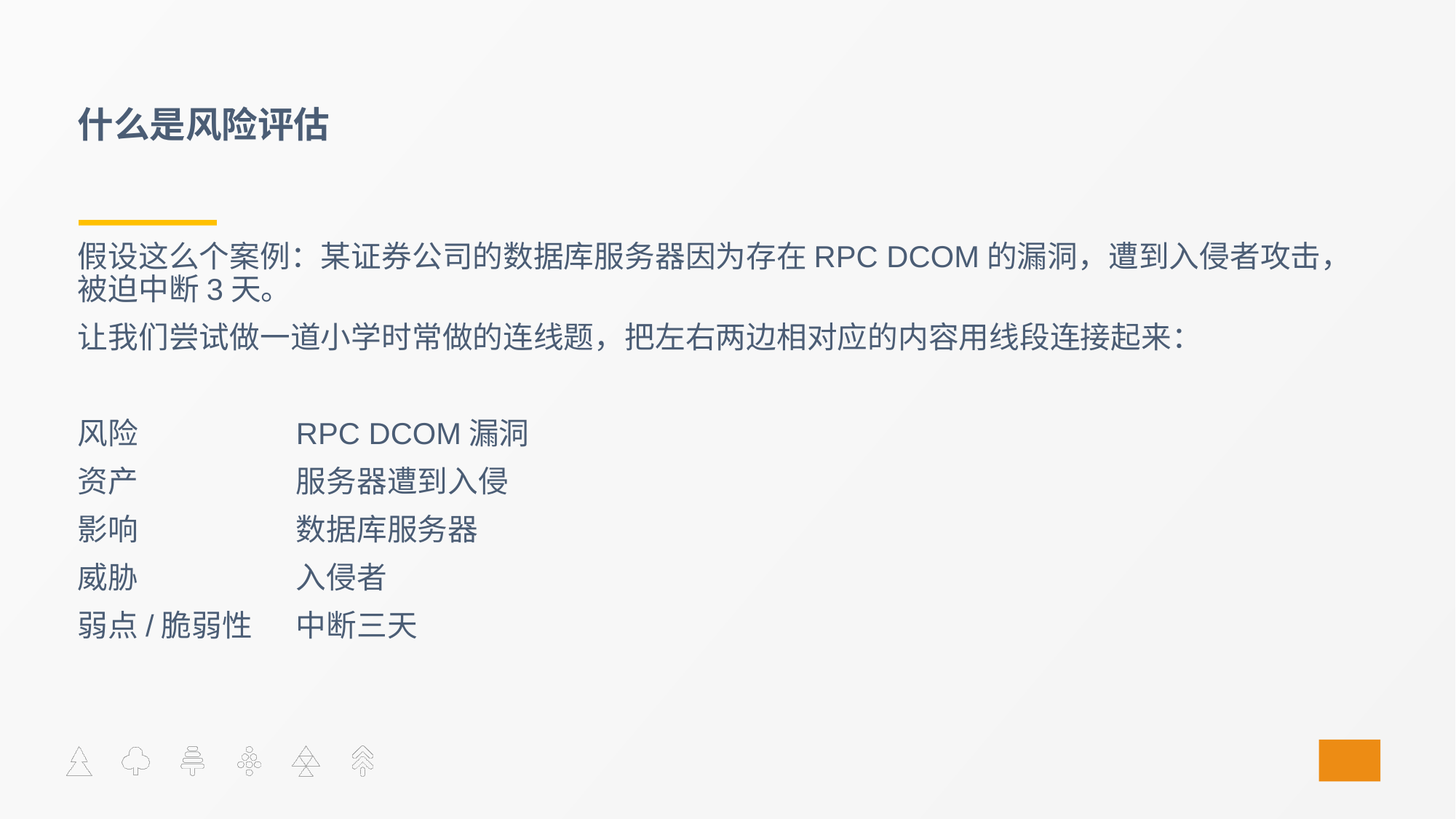

# 什么是风险评估

假设这么个案例：某证券公司的数据库服务器因为存在RPC DCOM的漏洞，遭到入侵者攻击，被迫中断3天。
让我们尝试做一道小学时常做的连线题，把左右两边相对应的内容用线段连接起来：

风险		RPC DCOM漏洞
资产		服务器遭到入侵
影响		数据库服务器
威胁		入侵者
弱点/脆弱性	中断三天

3